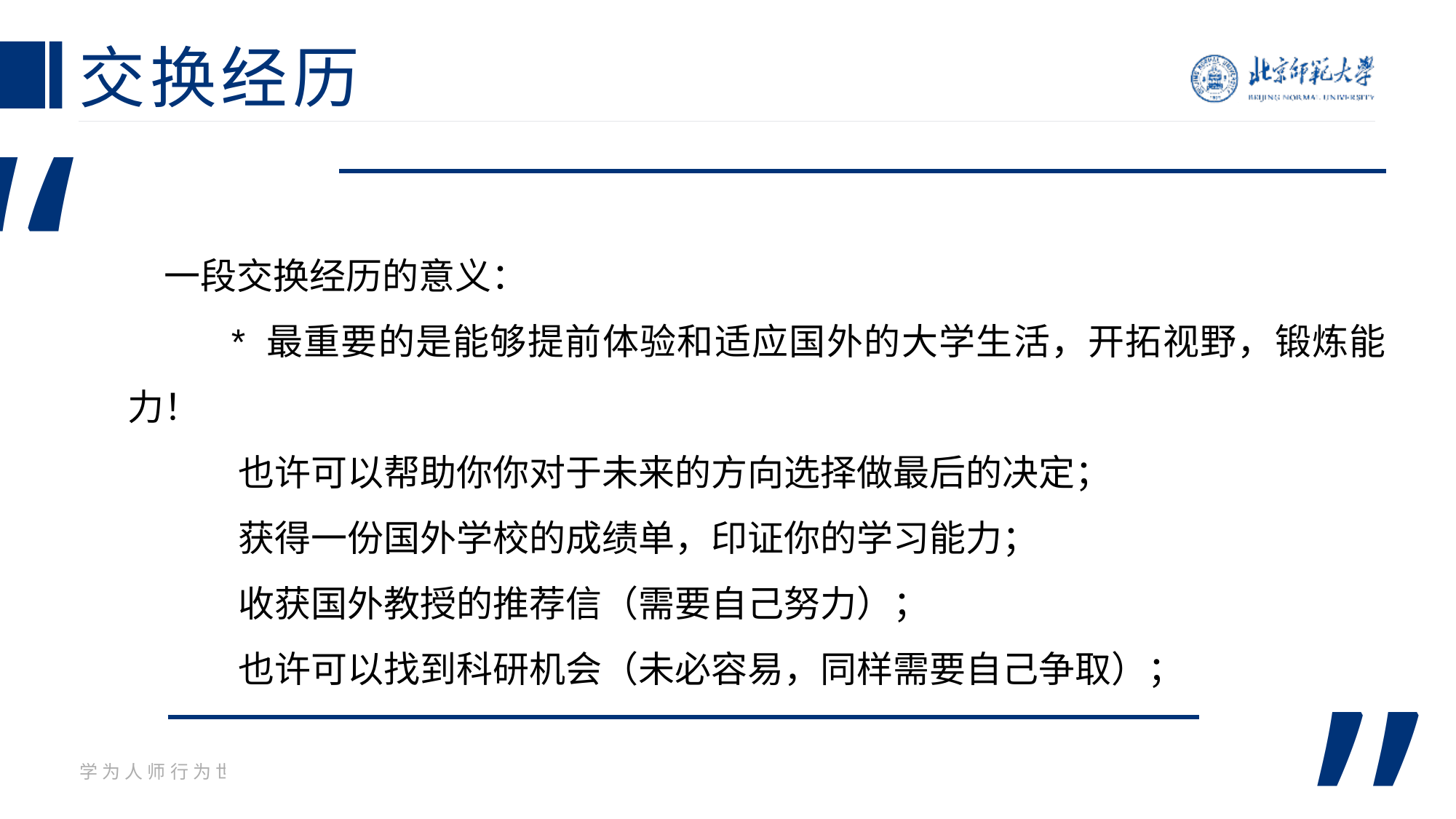

# 交换经历
“
一段交换经历的意义：
      * 最重要的是能够提前体验和适应国外的大学生活，开拓视野，锻炼能力！
        也许可以帮助你你对于未来的方向选择做最后的决定；
        获得一份国外学校的成绩单，印证你的学习能力；
        收获国外教授的推荐信（需要自己努力）；
        也许可以找到科研机会（未必容易，同样需要自己争取）；

”